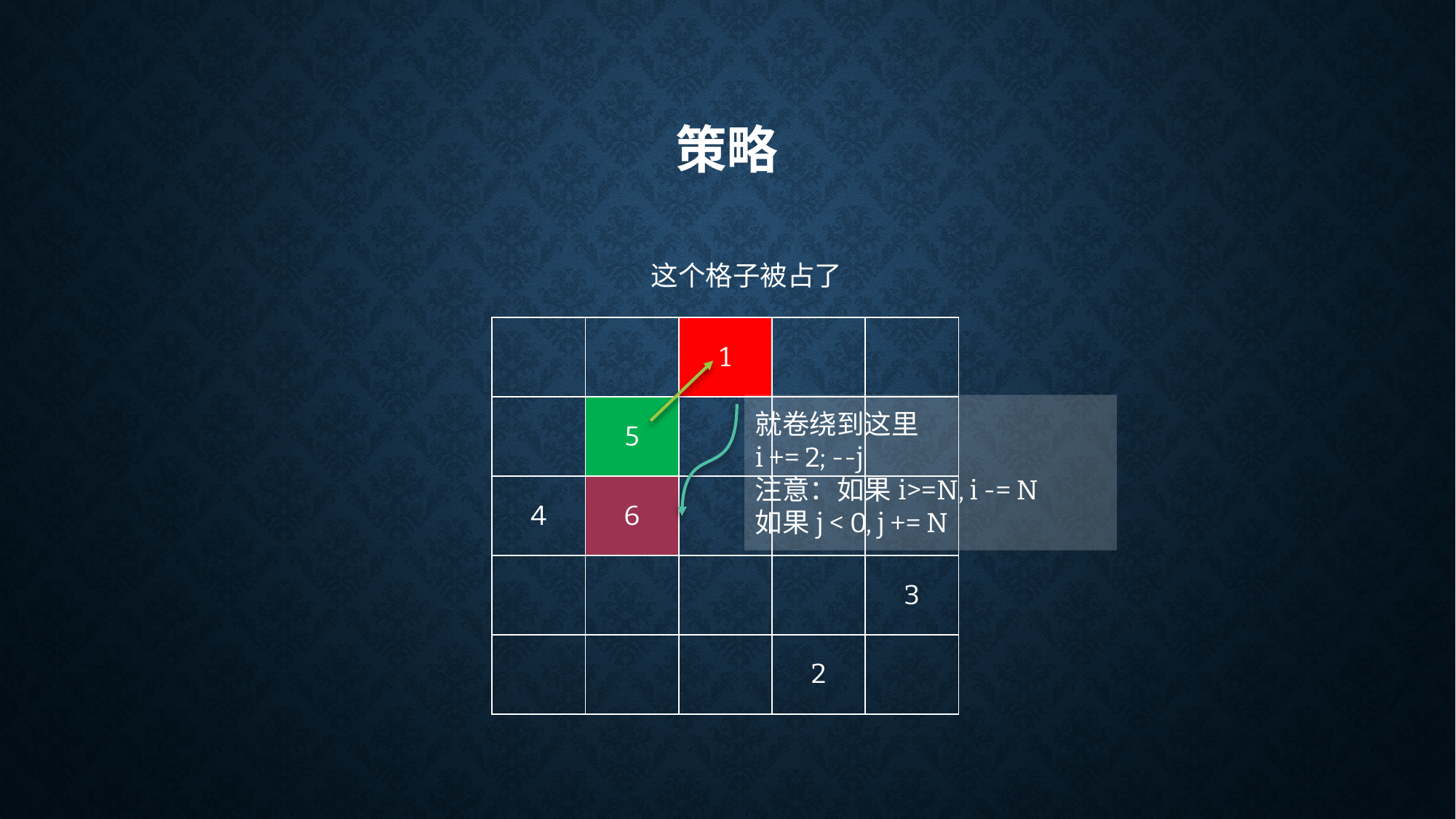

# 策略
这个格子被占了
|  |  | 1 |  |  |
| --- | --- | --- | --- | --- |
|  | 5 |  |  |  |
| 4 | 6 |  |  |  |
|  |  |  |  | 3 |
|  |  |  | 2 |  |
就卷绕到这里
i += 2; --j
注意：如果i>=N, i -= N
如果j < 0, j += N